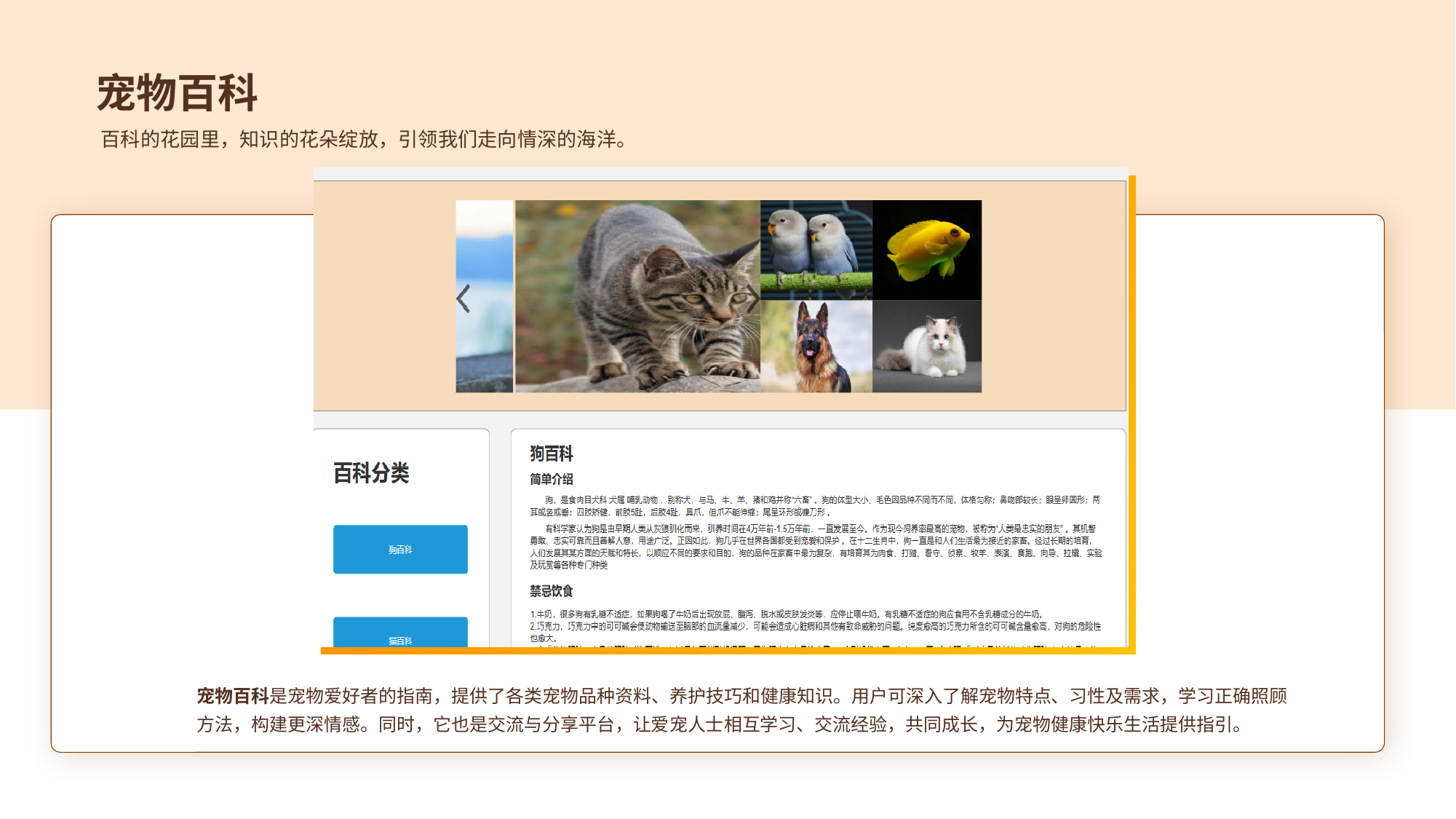

宠物百科
百科的花园里，知识的花朵绽放，引领我们走向情深的海洋。

宠物百科是宠物爱好者的指南，提供了各类宠物品种资料、养护技巧和健康知识。用户可深入了解宠物特点、习性及需求，学习正确照顾方法，构建更深情感。同时，它也是交流与分享平台，让爱宠人士相互学习、交流经验，共同成长，为宠物健康快乐生活提供指引。
宠物百科